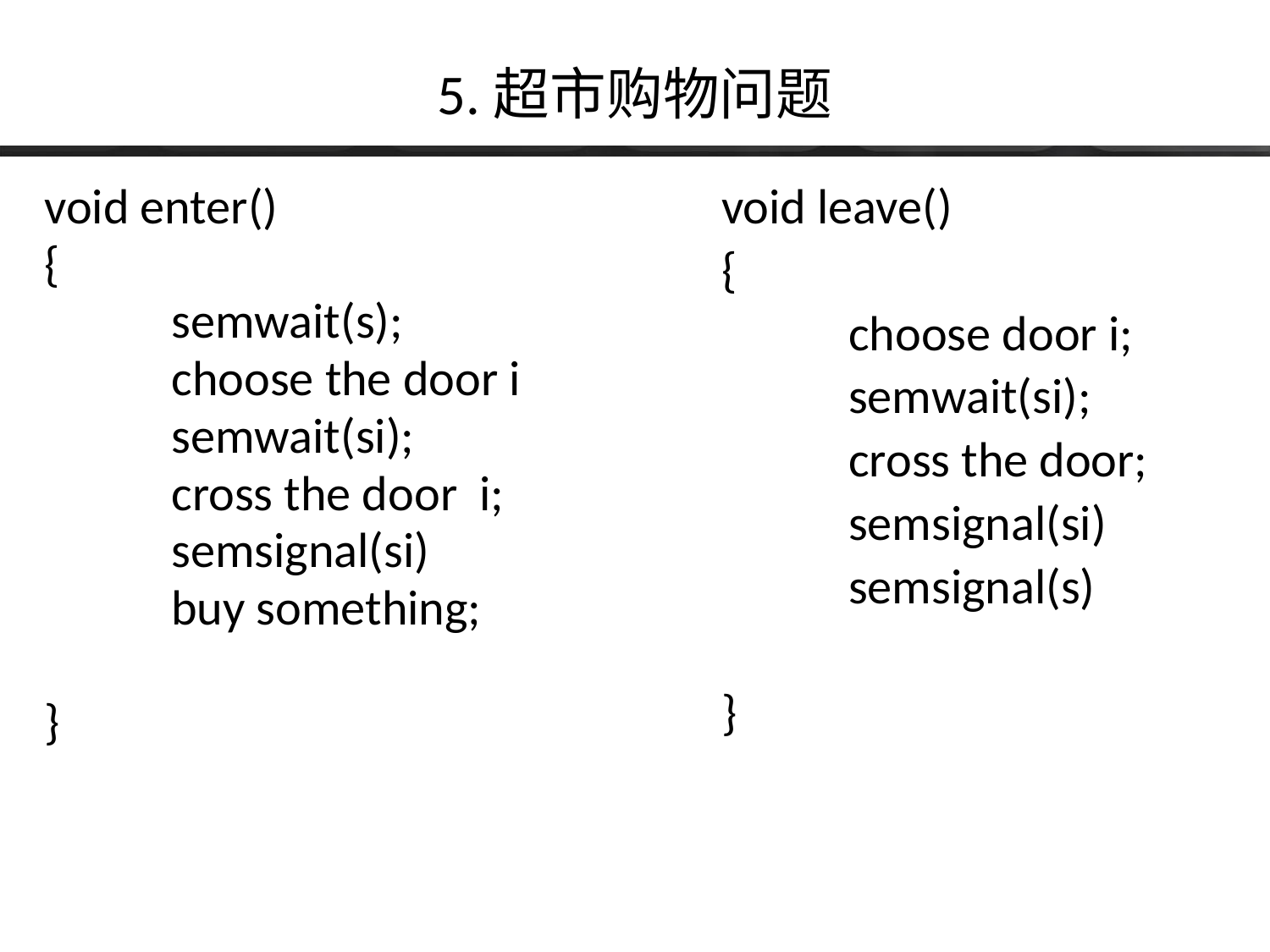

# 5.超市购物问题
void enter()
{
	semwait(s);
	choose the door i
	semwait(si);
	cross the door  i;
	semsignal(si)
	buy something;

}
void leave()
{
	choose door i;
	semwait(si);
	cross the door;
	semsignal(si)
	semsignal(s)

}